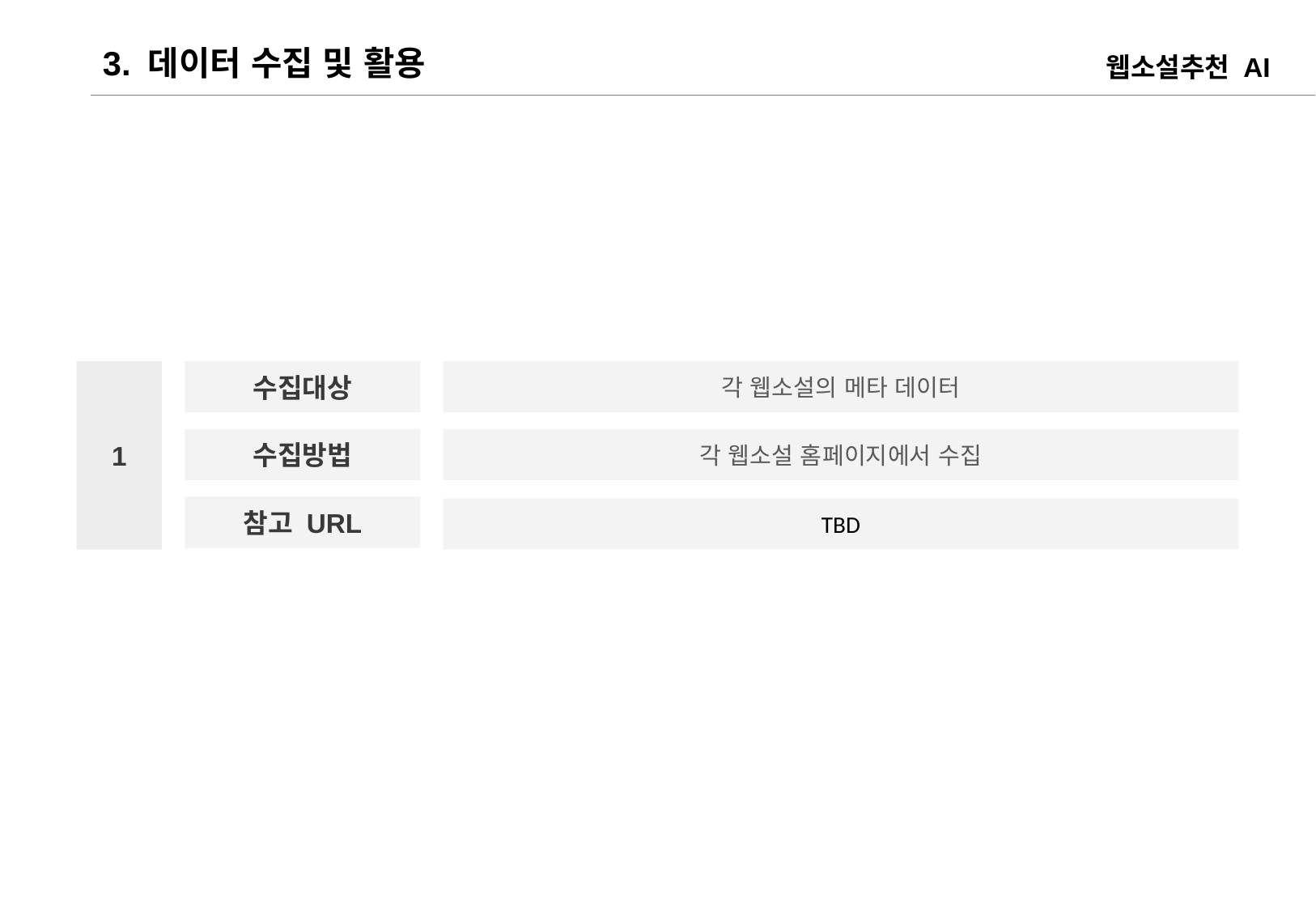

3. 데이터 수집 및 활용
웹소설추천 AI
1
수집대상
수집방법
참고 URL
각 웹소설의 메타 데이터
각 웹소설 홈페이지에서 수집
TBD